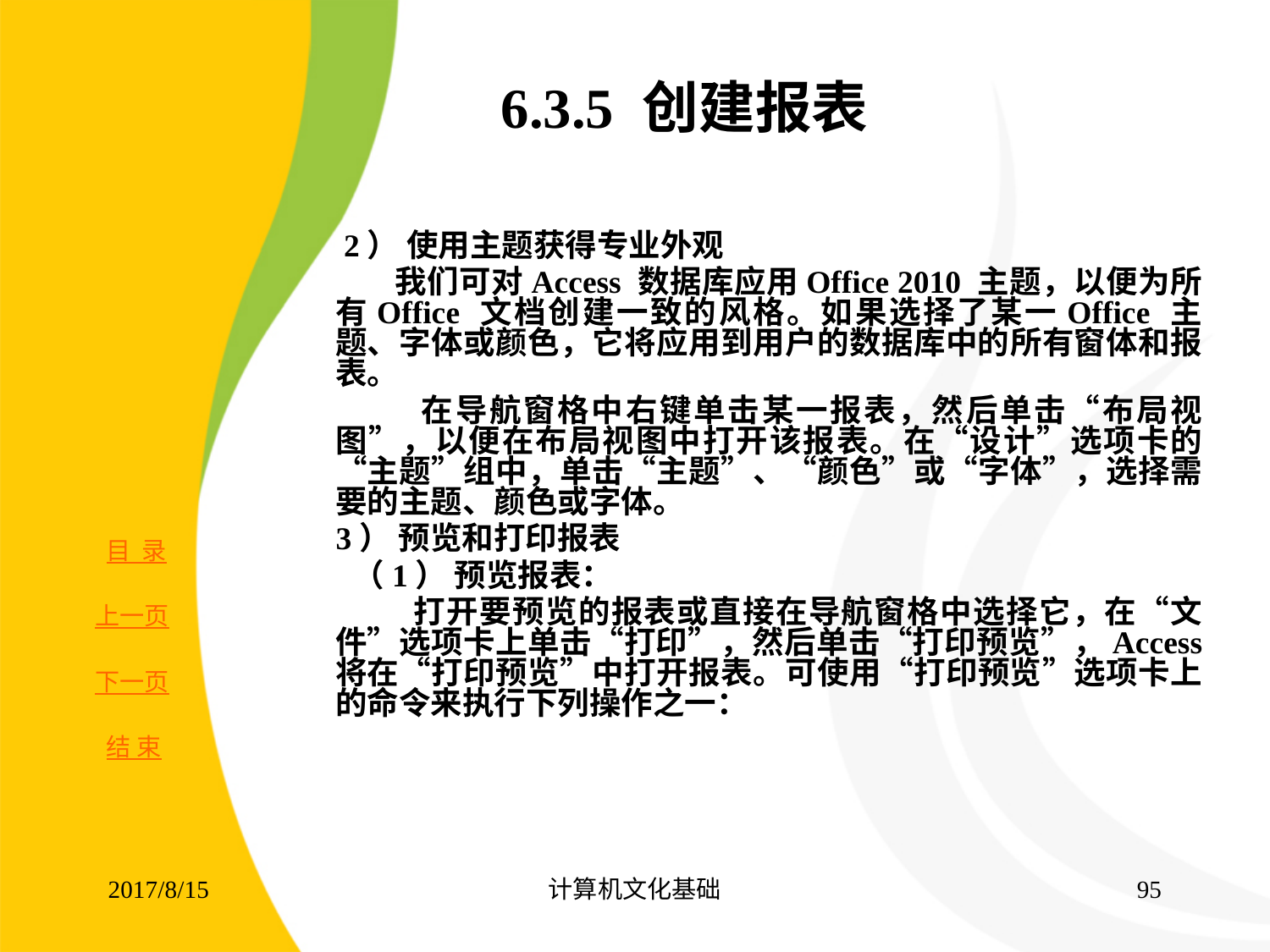

# 6.3.5 创建报表
       2） 使用主题获得专业外观
             我们可对Access 数据库应用Office 2010 主题，以便为所有Office 文档创建一致的风格。如果选择了某一Office 主题、字体或颜色，它将应用到用户的数据库中的所有窗体和报表。
             在导航窗格中右键单击某一报表，然后单击“布局视图”，以便在布局视图中打开该报表。在“设计”选项卡的“主题”组中，单击“主题”、“颜色”或“字体”，选择需要的主题、颜色或字体。
      3） 预览和打印报表
        （1） 预览报表：
              打开要预览的报表或直接在导航窗格中选择它，在“文件”选项卡上单击“打印”，然后单击“打印预览”，Access 将在“打印预览”中打开报表。可使用“打印预览”选项卡上的命令来执行下列操作之一：
2017/8/15
计算机文化基础
95